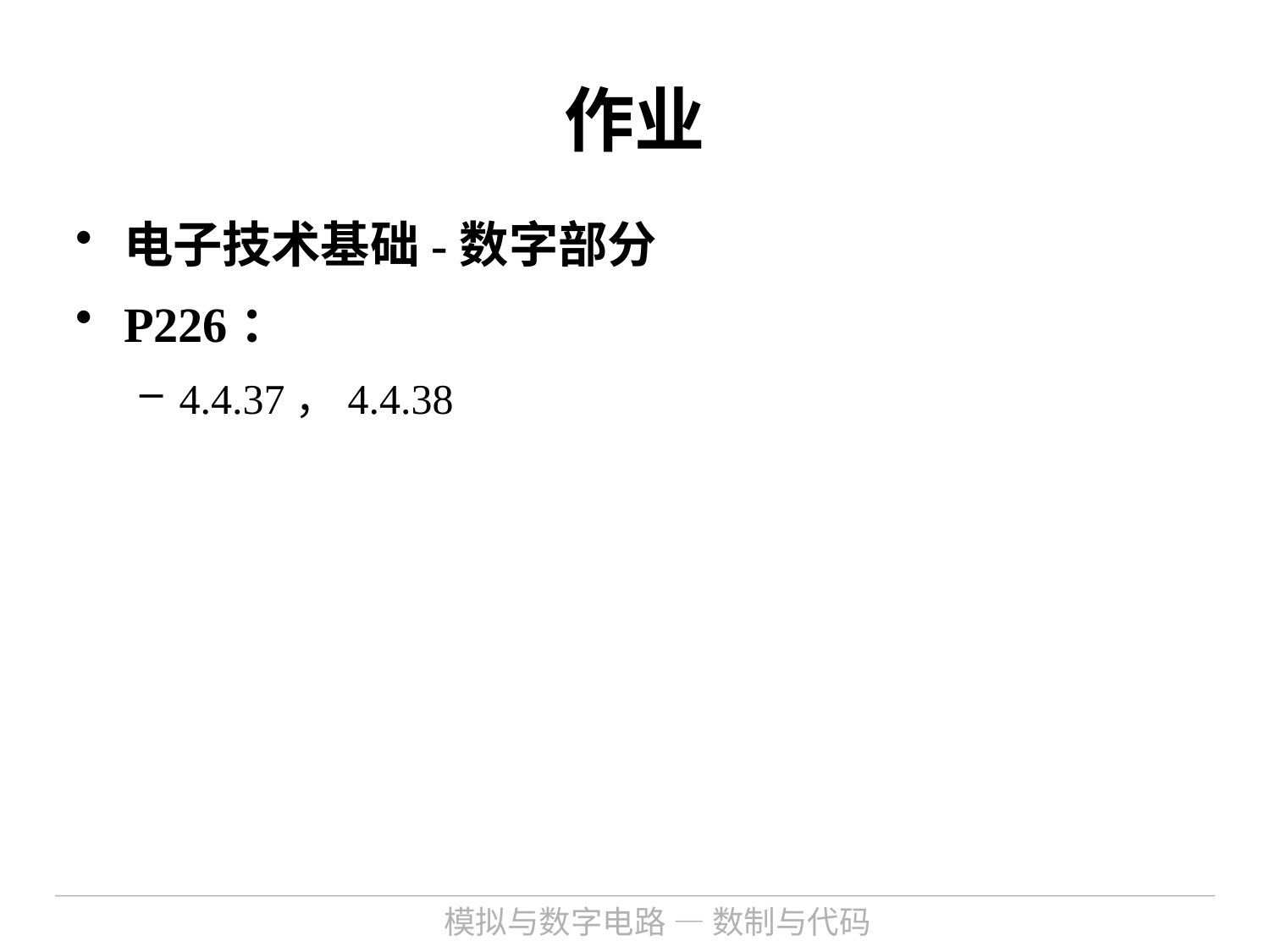

# 作业
电子技术基础-数字部分
P226：
4.4.37，4.4.38

模拟与数字电路 — 数制与代码
24